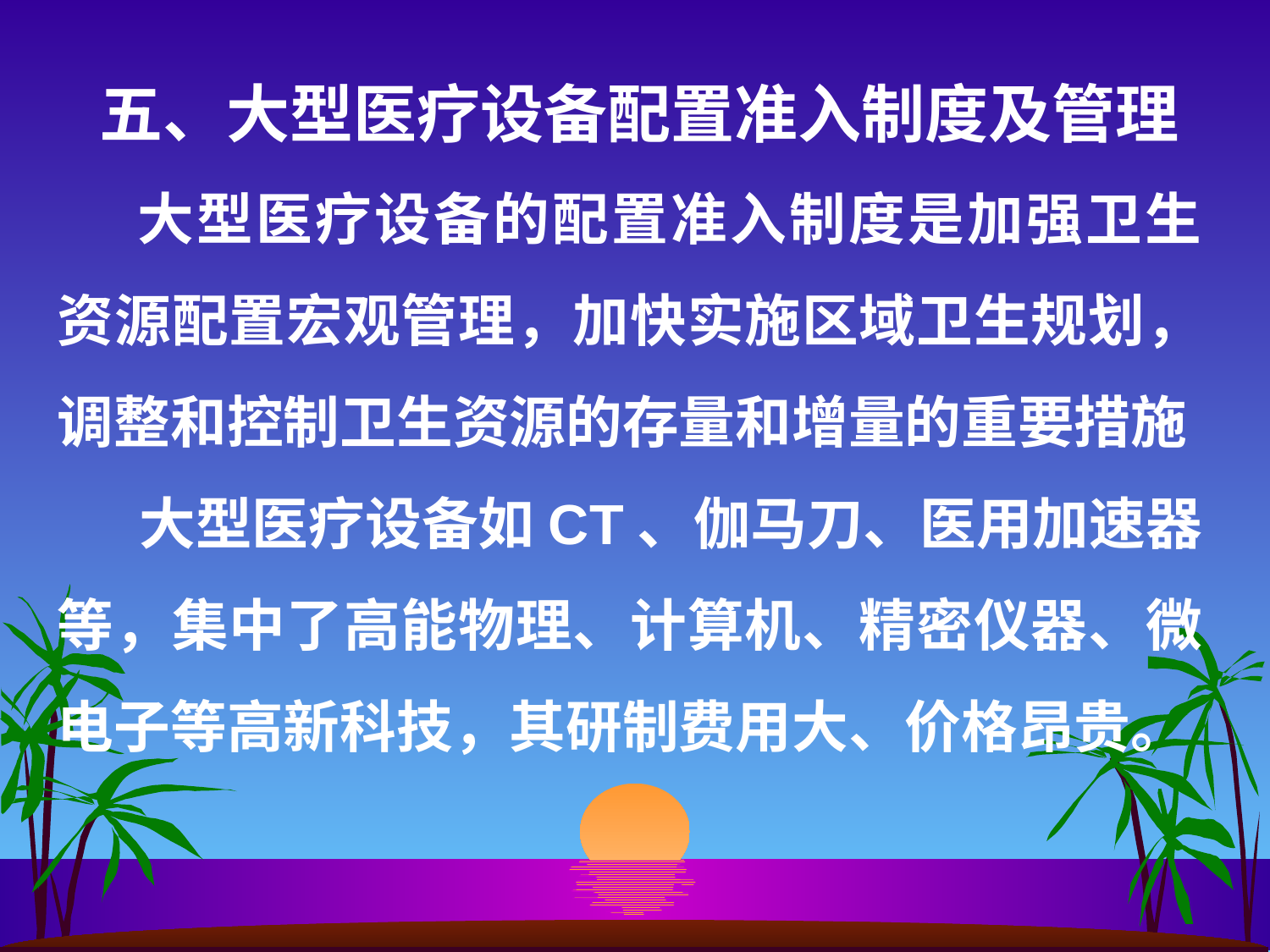

五、大型医疗设备配置准入制度及管理
  大型医疗设备的配置准入制度是加强卫生资源配置宏观管理，加快实施区域卫生规划，调整和控制卫生资源的存量和增量的重要措施
  大型医疗设备如CT、伽马刀、医用加速器等，集中了高能物理、计算机、精密仪器、微电子等高新科技，其研制费用大、价格昂贵。
#
​